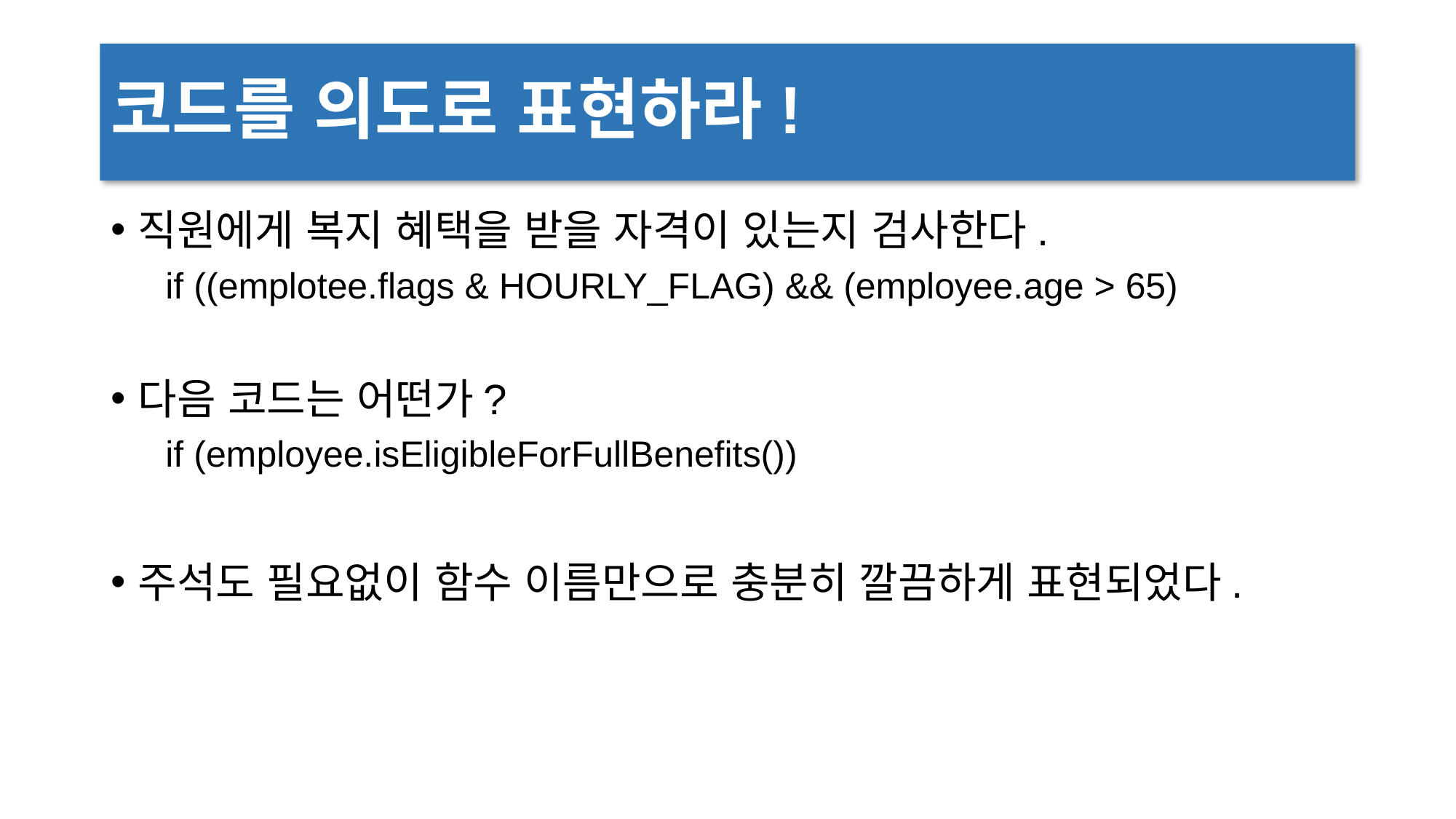

# 코드를 의도로 표현하라!
직원에게 복지 혜택을 받을 자격이 있는지 검사한다.
if ((emplotee.flags & HOURLY_FLAG) && (employee.age > 65)

다음 코드는 어떤가?
if (employee.isEligibleForFullBenefits())

주석도 필요없이 함수 이름만으로 충분히 깔끔하게 표현되었다.